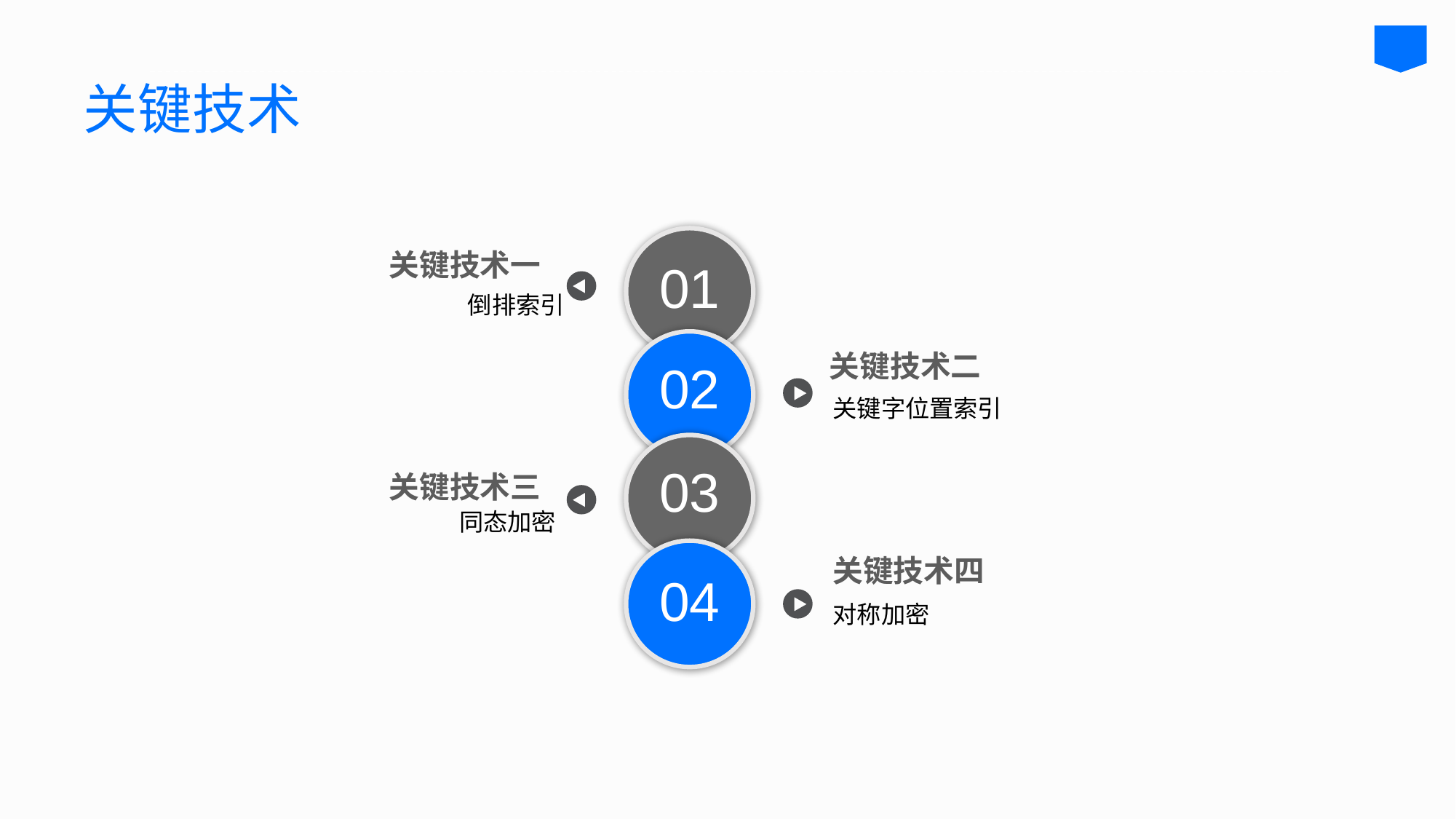

关键技术

关键技术一
01

倒排索引

关键技术二
02

关键字位置索引

03
关键技术三

同态加密

关键技术四
04
对称加密